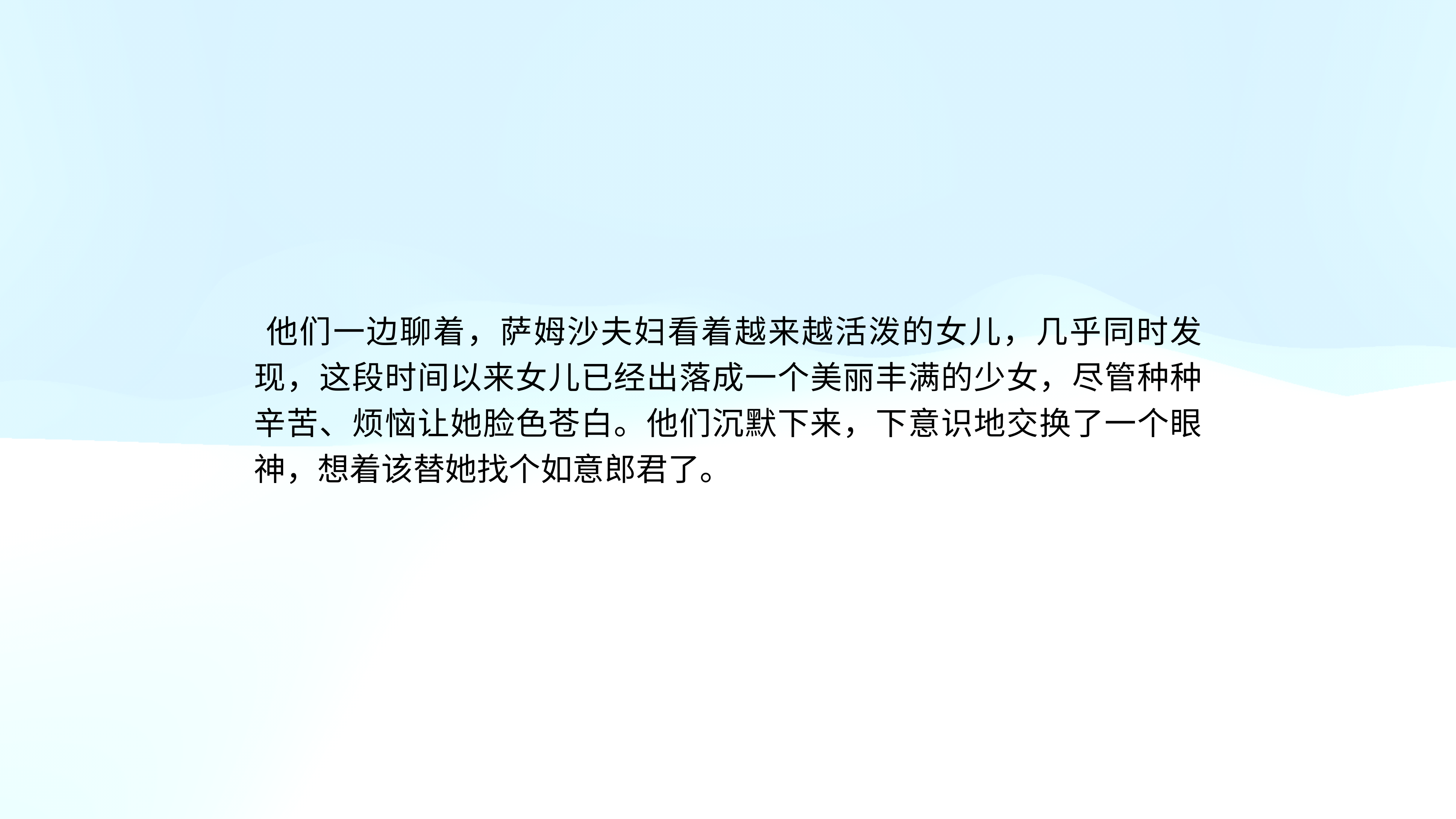

他们一边聊着，萨姆沙夫妇看着越来越活泼的女儿，几乎同时发现，这段时间以来女儿已经出落成一个美丽丰满的少女，尽管种种辛苦、烦恼让她脸色苍白。他们沉默下来，下意识地交换了一个眼神，想着该替她找个如意郎君了。